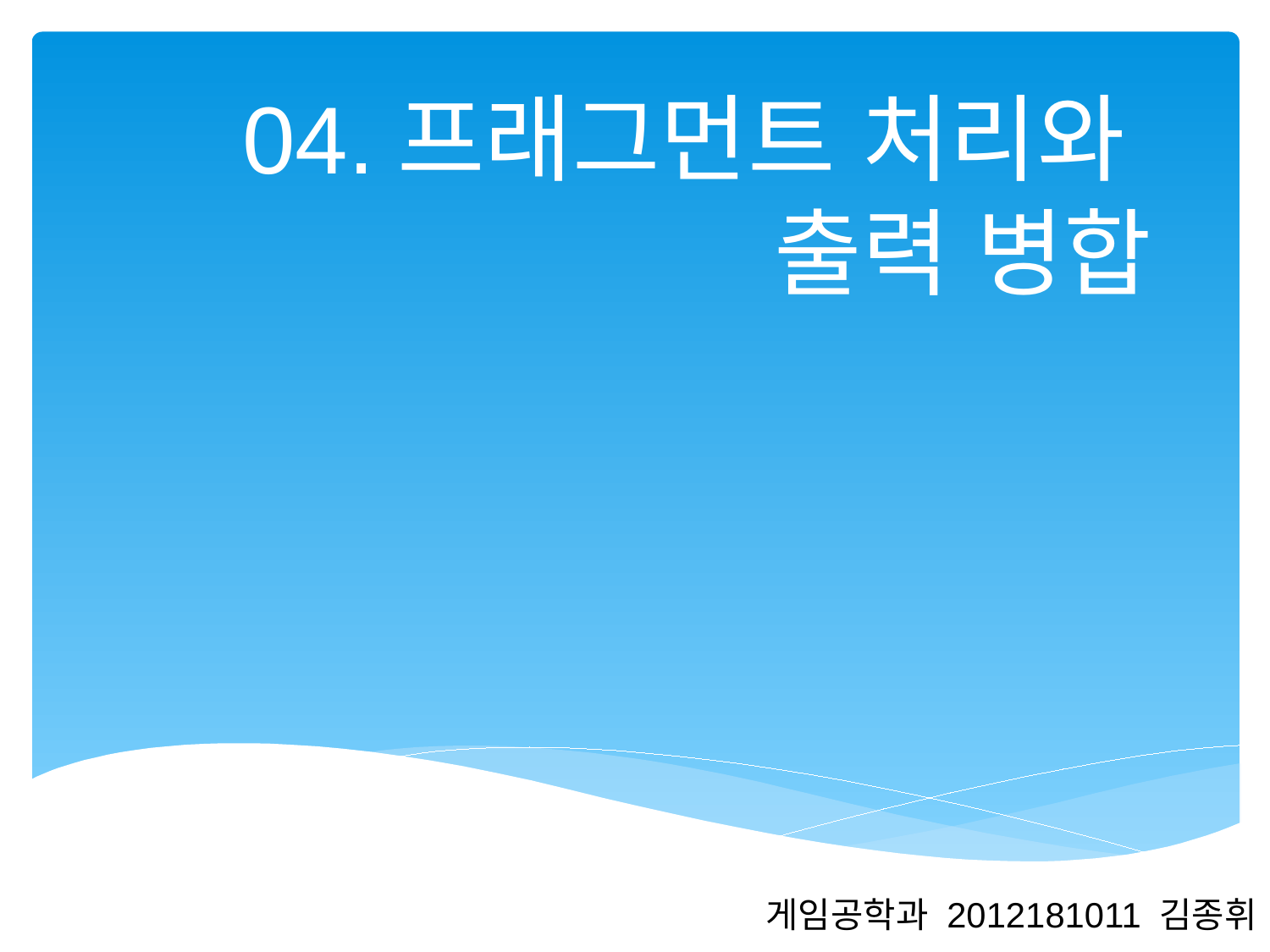

# 04.프래그먼트 처리와 출력 병합
게임공학과 2012181011 김종휘